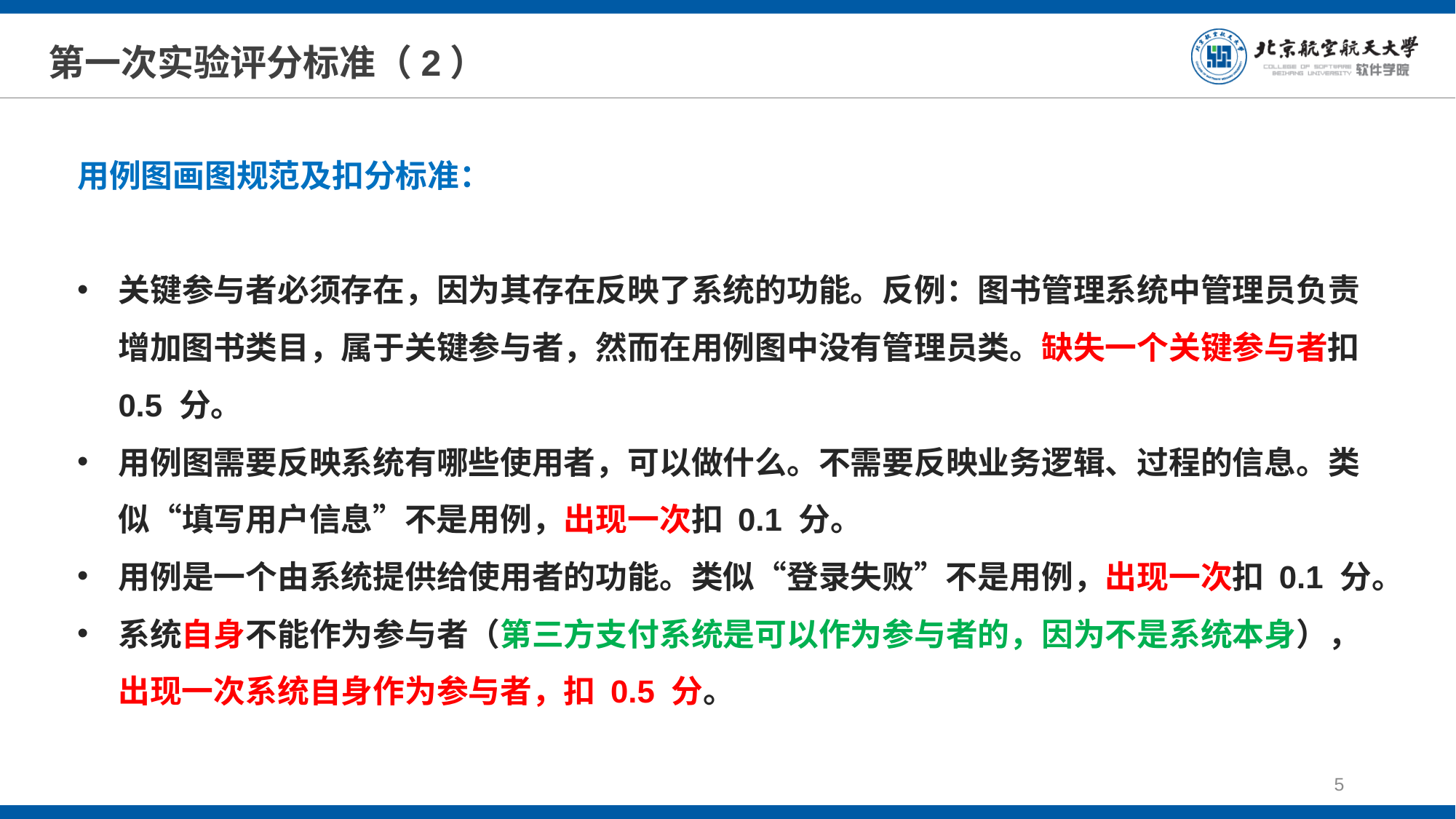

# 第一次实验评分标准（2）
用例图画图规范及扣分标准：

关键参与者必须存在，因为其存在反映了系统的功能。反例：图书管理系统中管理员负责增加图书类目，属于关键参与者，然而在用例图中没有管理员类。缺失一个关键参与者扣0.5 分。
用例图需要反映系统有哪些使用者，可以做什么。不需要反映业务逻辑、过程的信息。类似“填写用户信息”不是用例，出现一次扣 0.1 分。
用例是一个由系统提供给使用者的功能。类似“登录失败”不是用例，出现一次扣 0.1 分。
系统自身不能作为参与者（第三方支付系统是可以作为参与者的，因为不是系统本身），出现一次系统自身作为参与者，扣 0.5 分。

5